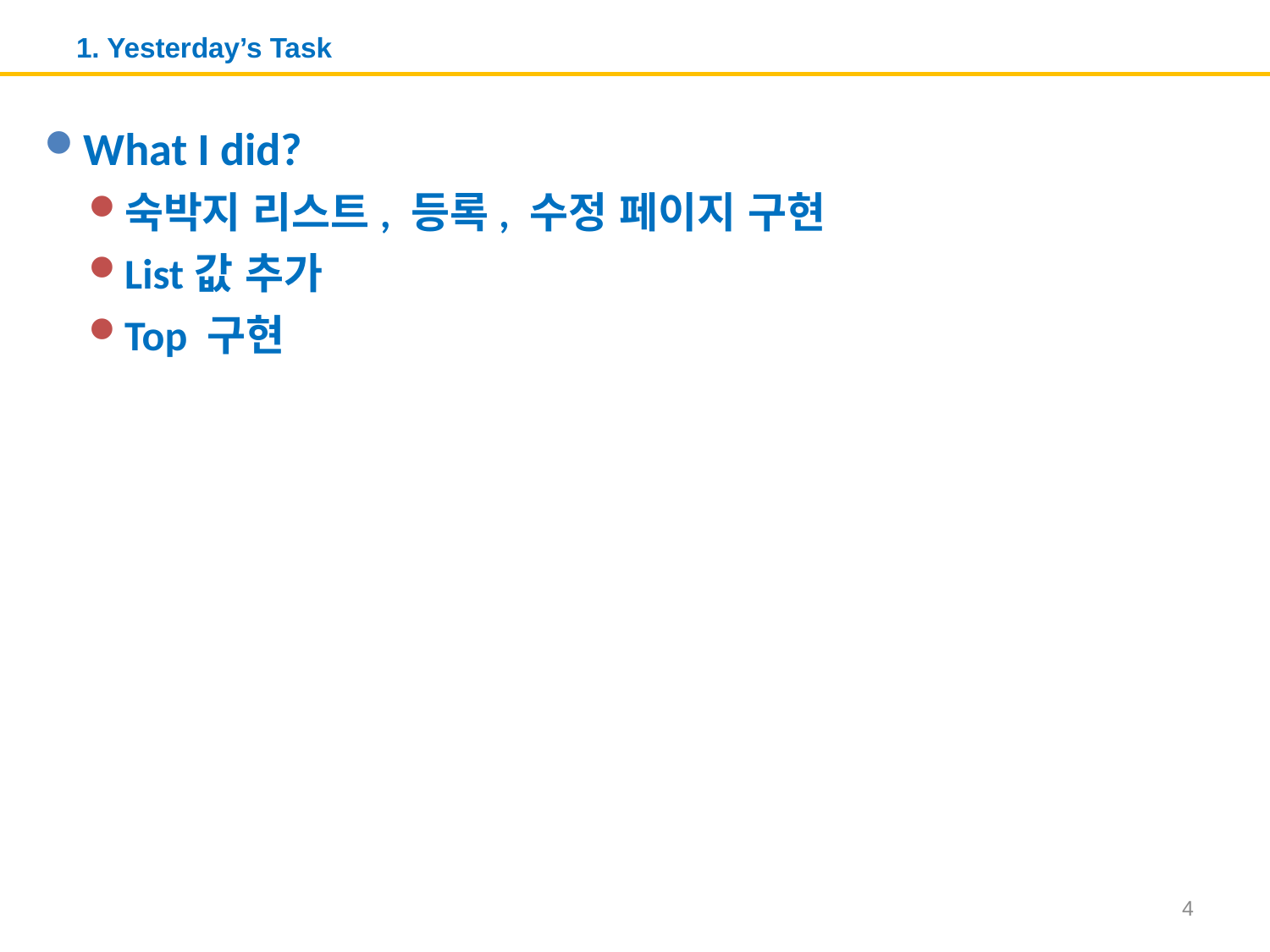

# 1. Yesterday’s Task
What I did?
숙박지 리스트, 등록, 수정 페이지 구현
List값 추가
Top 구현

4